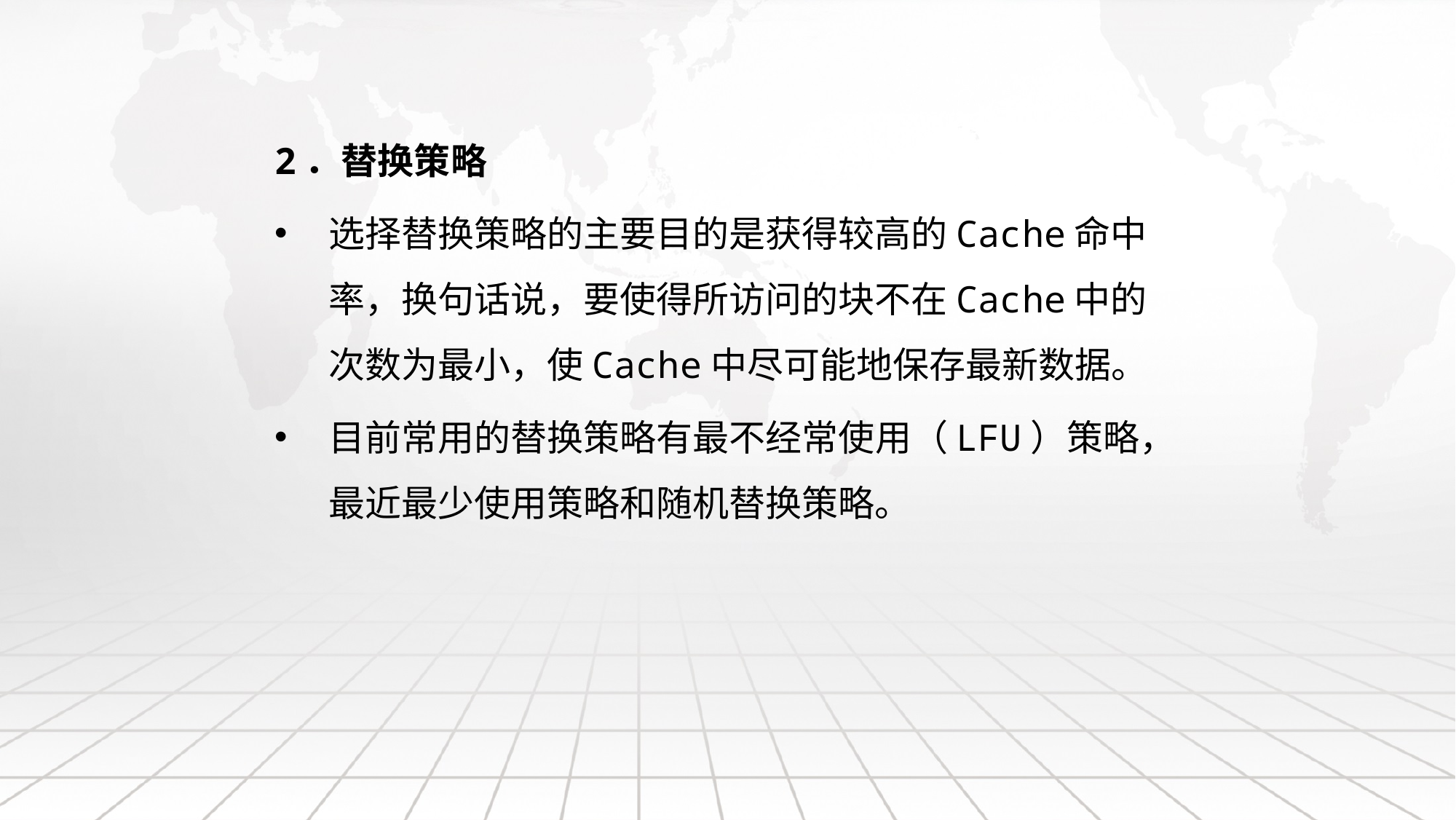

2．替换策略
选择替换策略的主要目的是获得较高的Cache命中率，换句话说，要使得所访问的块不在Cache中的次数为最小，使Cache中尽可能地保存最新数据。
目前常用的替换策略有最不经常使用（LFU）策略，最近最少使用策略和随机替换策略。